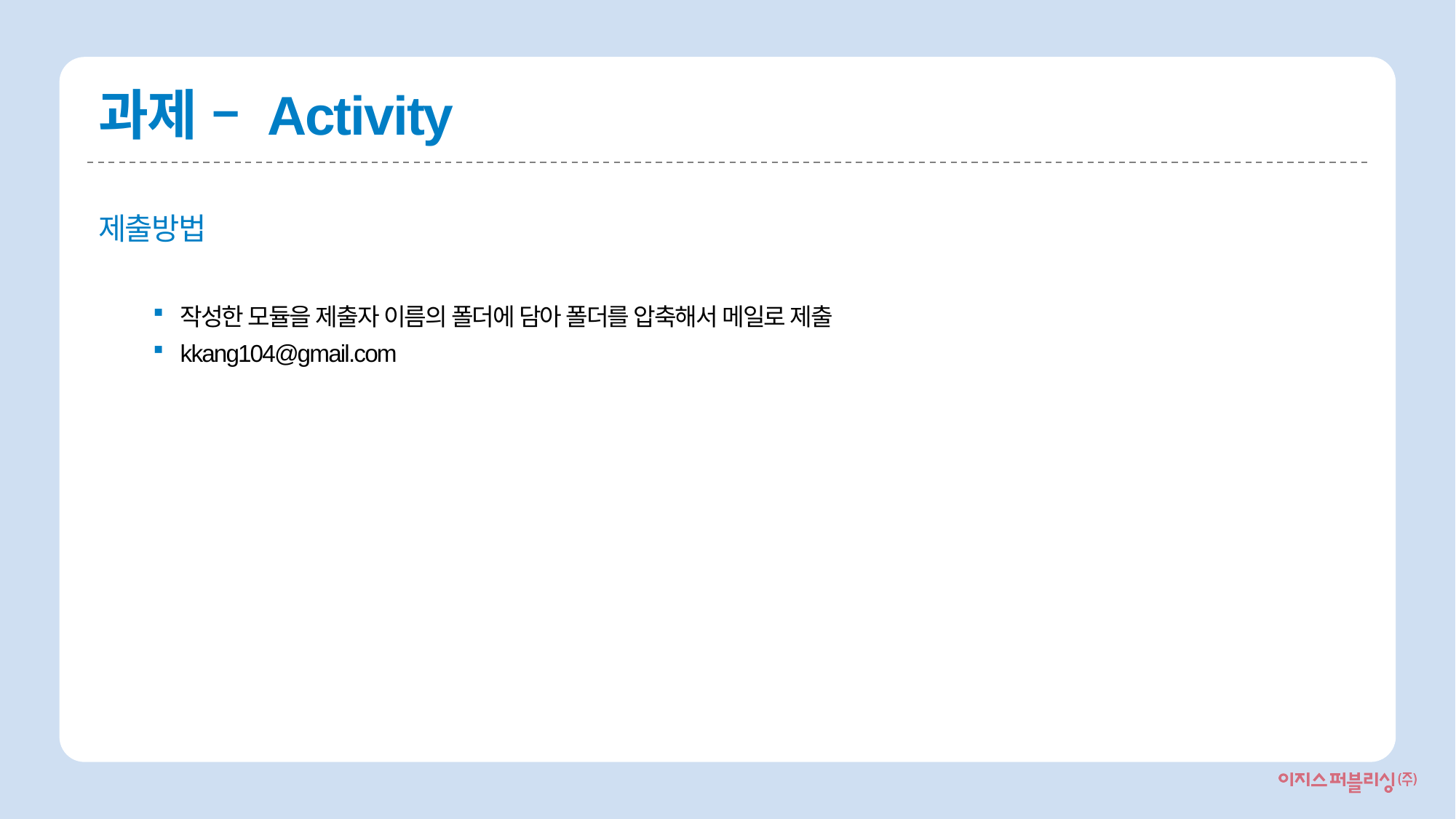

# 과제 – Activity
제출방법

작성한 모듈을 제출자 이름의 폴더에 담아 폴더를 압축해서 메일로 제출
kkang104@gmail.com